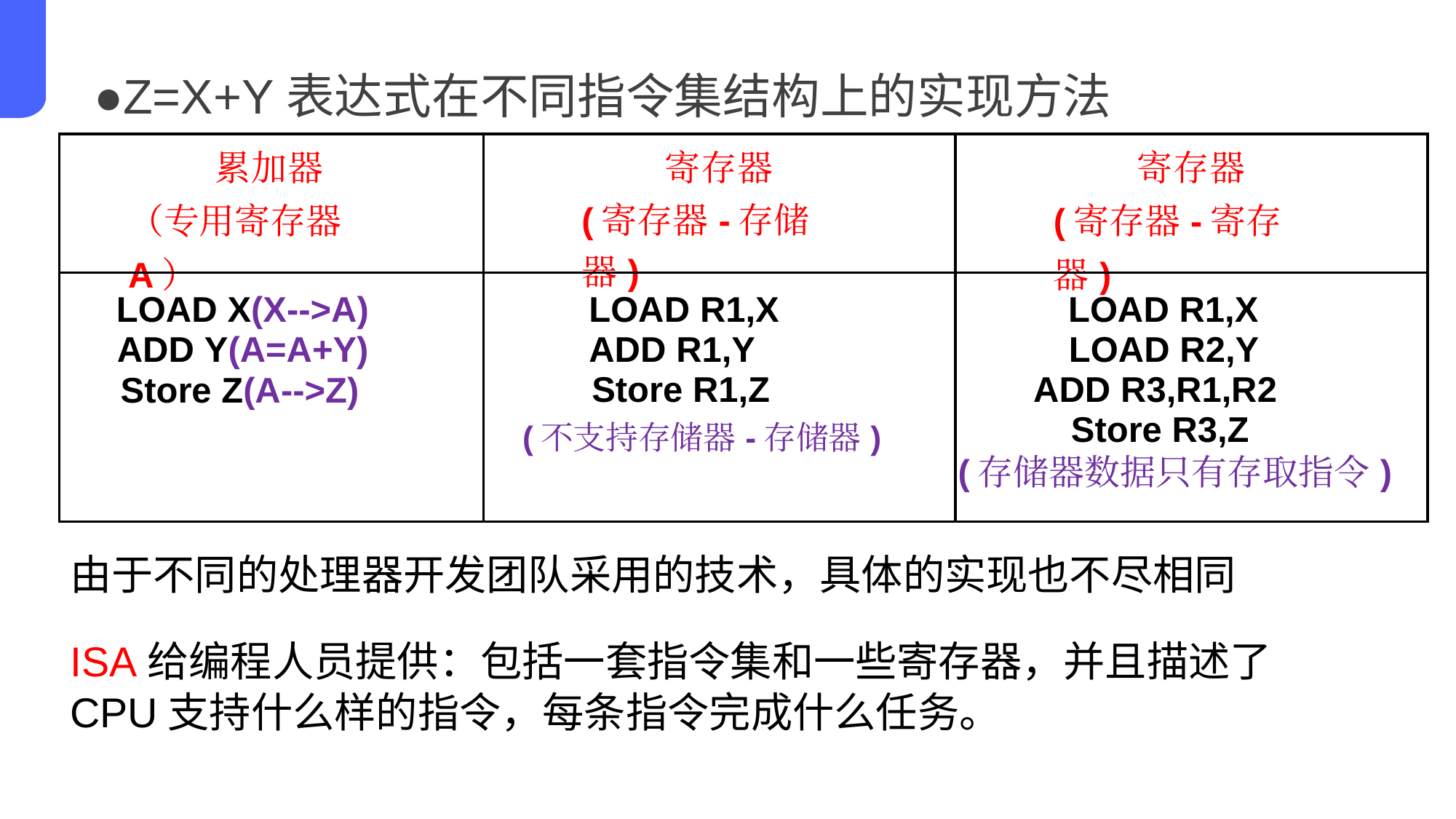

●Z=X+Y表达式在不同指令集结构上的实现方法
| 累加器 （专用寄存器A） | 寄存器 (寄存器-存储器) | 寄存器 (寄存器-寄存器) |
| --- | --- | --- |
| LOAD X(X-->A) ADD Y(A=A+Y) Store Z(A-->Z) | LOAD R1,X ADD R1,Y Store R1,Z (不支持存储器-存储器) | LOAD R1,X LOAD R2,Y ADD R3,R1,R2 Store R3,Z (存储器数据只有存取指令) |
由于不同的处理器开发团队采用的技术，具体的实现也不尽相同

ISA给编程人员提供：包括一套指令集和一些寄存器，并且描述了 CPU支持什么样的指令，每条指令完成什么任务。